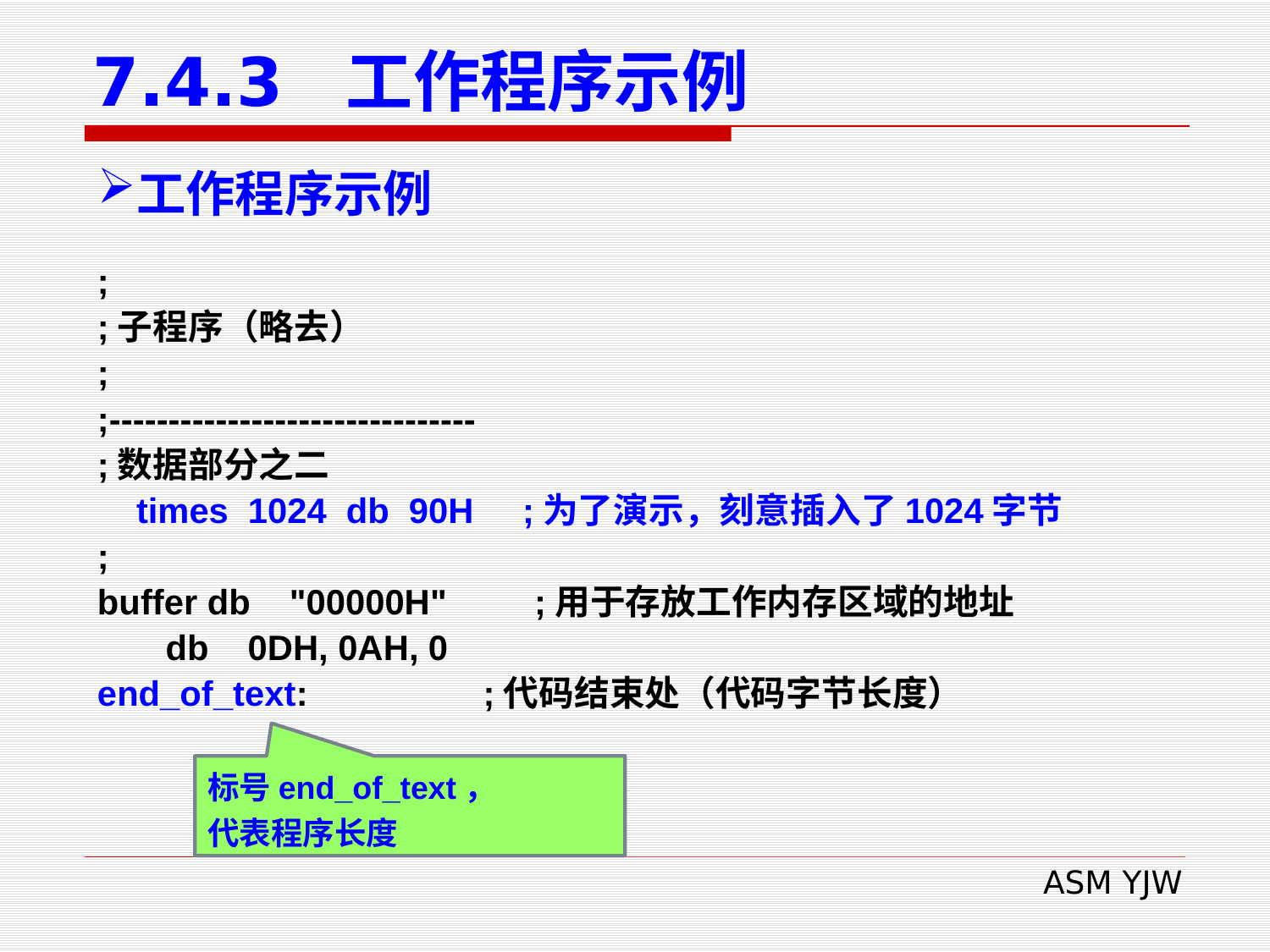

# 7.4.3  工作程序示例
工作程序示例
;
;子程序（略去）
;
;-------------------------------
;数据部分之二
    times  1024  db  90H     ;为了演示，刻意插入了1024字节
;
buffer db    "00000H"         ;用于存放工作内存区域的地址
       db    0DH, 0AH, 0
end_of_text:                  ;代码结束处（代码字节长度）
标号end_of_text，
代表程序长度